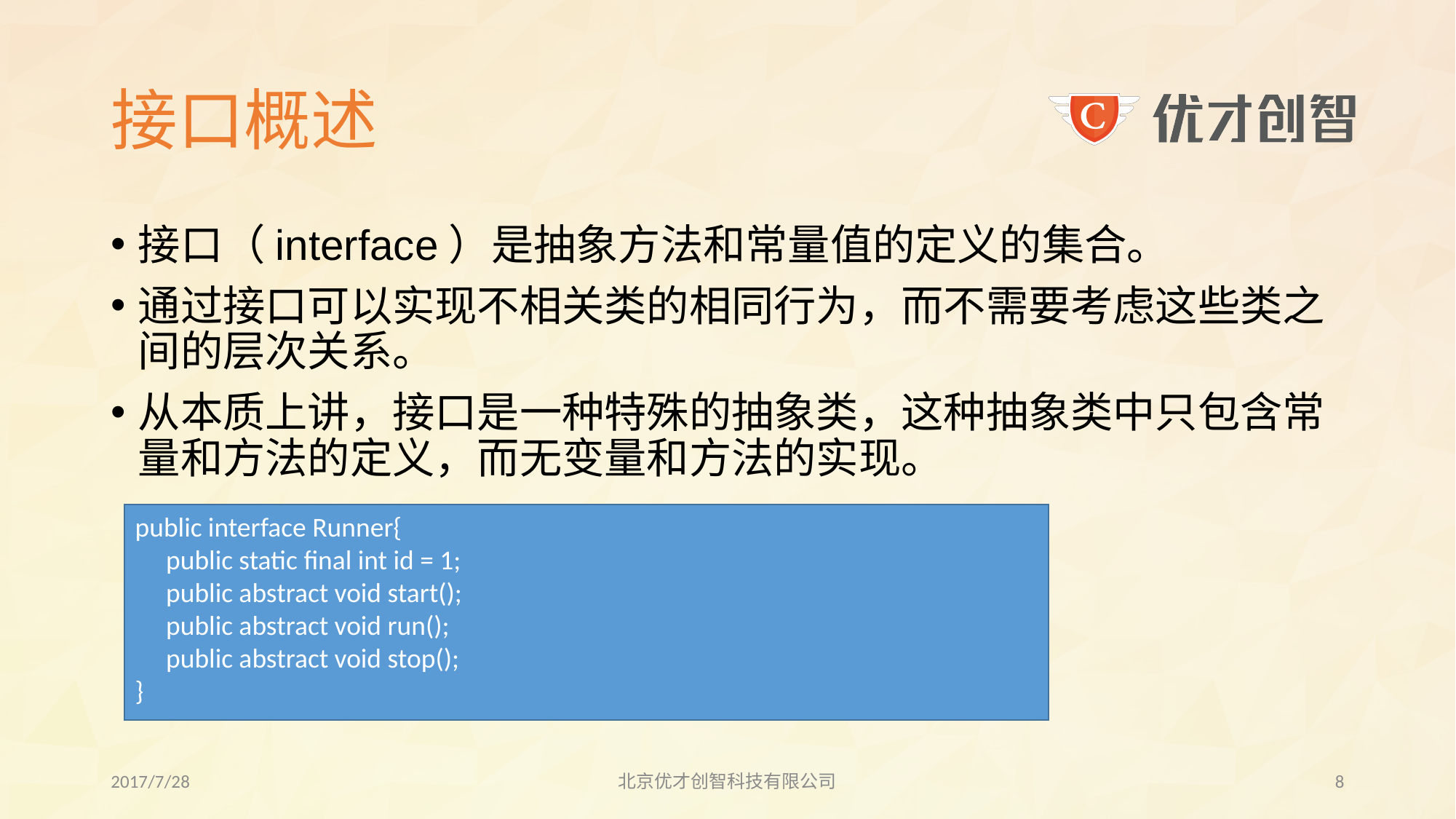

# 接口概述
接口（interface）是抽象方法和常量值的定义的集合。
通过接口可以实现不相关类的相同行为，而不需要考虑这些类之间的层次关系。
从本质上讲，接口是一种特殊的抽象类，这种抽象类中只包含常量和方法的定义，而无变量和方法的实现。
public interface Runner{
     public static final int id = 1;
     public abstract void start();
     public abstract void run();
     public abstract void stop();
}
2017/7/28
北京优才创智科技有限公司
8